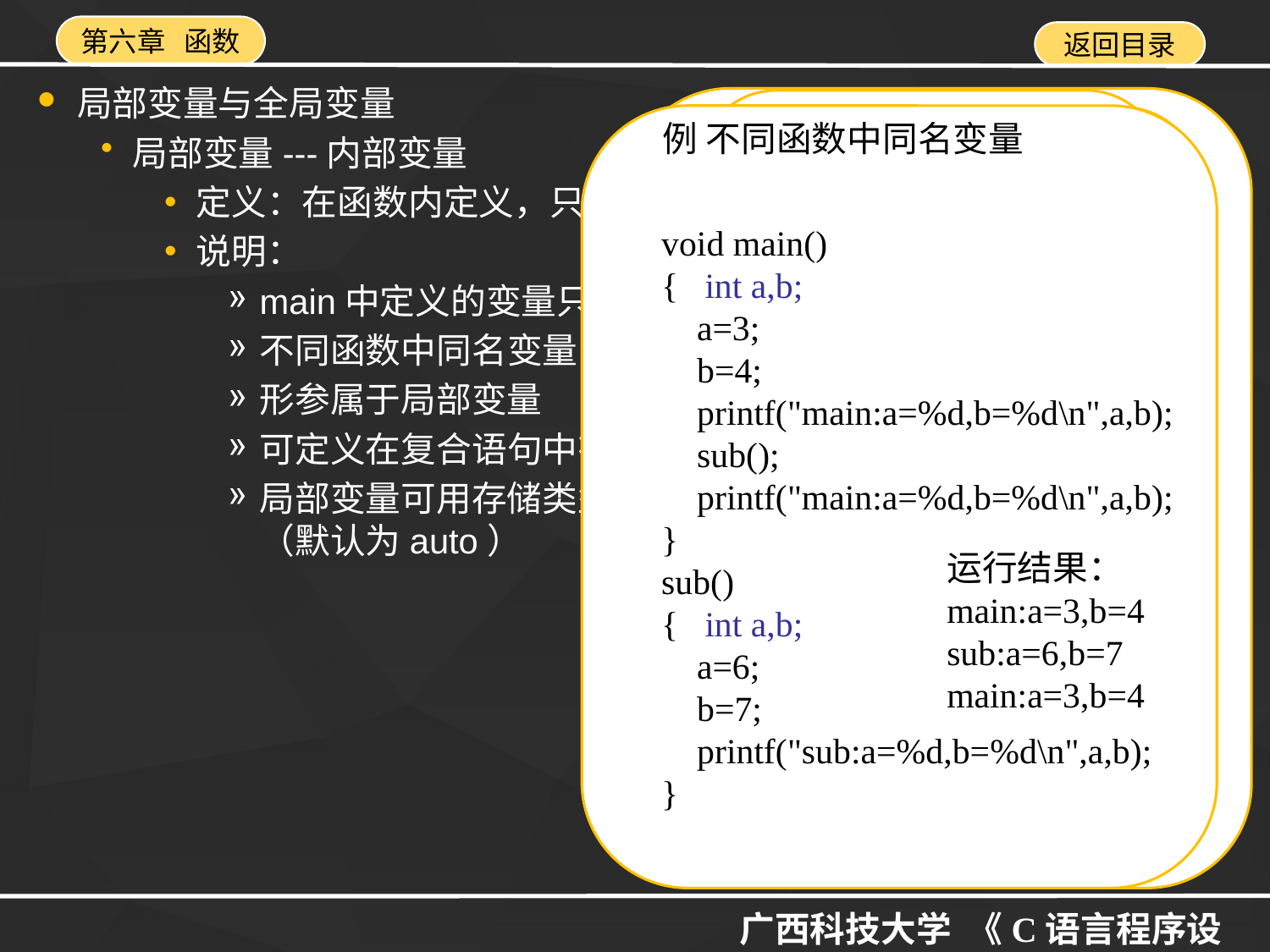

局部变量与全局变量
局部变量---内部变量
定义：在函数内定义，只在本函数内有效
说明：
main中定义的变量只在main中有效
不同函数中同名变量，占不同内存单元
形参属于局部变量
可定义在复合语句中有效的变量
局部变量可用存储类型：auto     register    static            （默认为auto）

例 不同函数中同名变量
void main()
{   int a,b;
    a=3;
    b=4;
    printf("main:a=%d,b=%d\n",a,b);
    sub();
    printf("main:a=%d,b=%d\n",a,b);
}
sub()
{   int a,b;
    a=6;
    b=7;
    printf("sub:a=%d,b=%d\n",a,b);
}

float  f1(int a)
{  int b,c;
    …….
}

char f2(int x,int y)
{   int i,j;
    ……
}

main()
{  int m,n;
   …….
}

a,b,c有效

x,y,i,j有效

m,n有效

例 复合语句中变量
#define   N   5
main()
{  int i;
    int a[N]={1,2,3,4,5};
   for(i=0;i<N/2;i++)
   {    int temp;
	temp=a[i];
	a[i]=a[N-i-1];
	a[N-i-1]=temp;
   }
   for(i=0;i<N;i++)
      printf("%d  ",a[i]);
}

例 不同函数中同名变量
void main()
{   int a,b;
    a=3;
    b=4;
    printf("main:a=%d,b=%d\n",a,b);
    sub();
    printf("main:a=%d,b=%d\n",a,b);
}
sub()
{   int a,b;
    a=6;
    b=7;
    printf("sub:a=%d,b=%d\n",a,b);
}
运行结果：
main:a=3,b=4
sub:a=6,b=7
main:a=3,b=4

例 复合语句中变量
#define  N  5
main()
{  int i;
    int a[N]={1,2,3,4,5};
   for(i=0;i<N/2;i++)
   {      int temp;
	temp=a[i];
	a[i]=a[N-i-1];
	a[N-i-1]=temp;
   }
   for(i=0;i<N;i++)
      printf("%d  ",a[i]);
}
运行结果：5  4  3  2  1